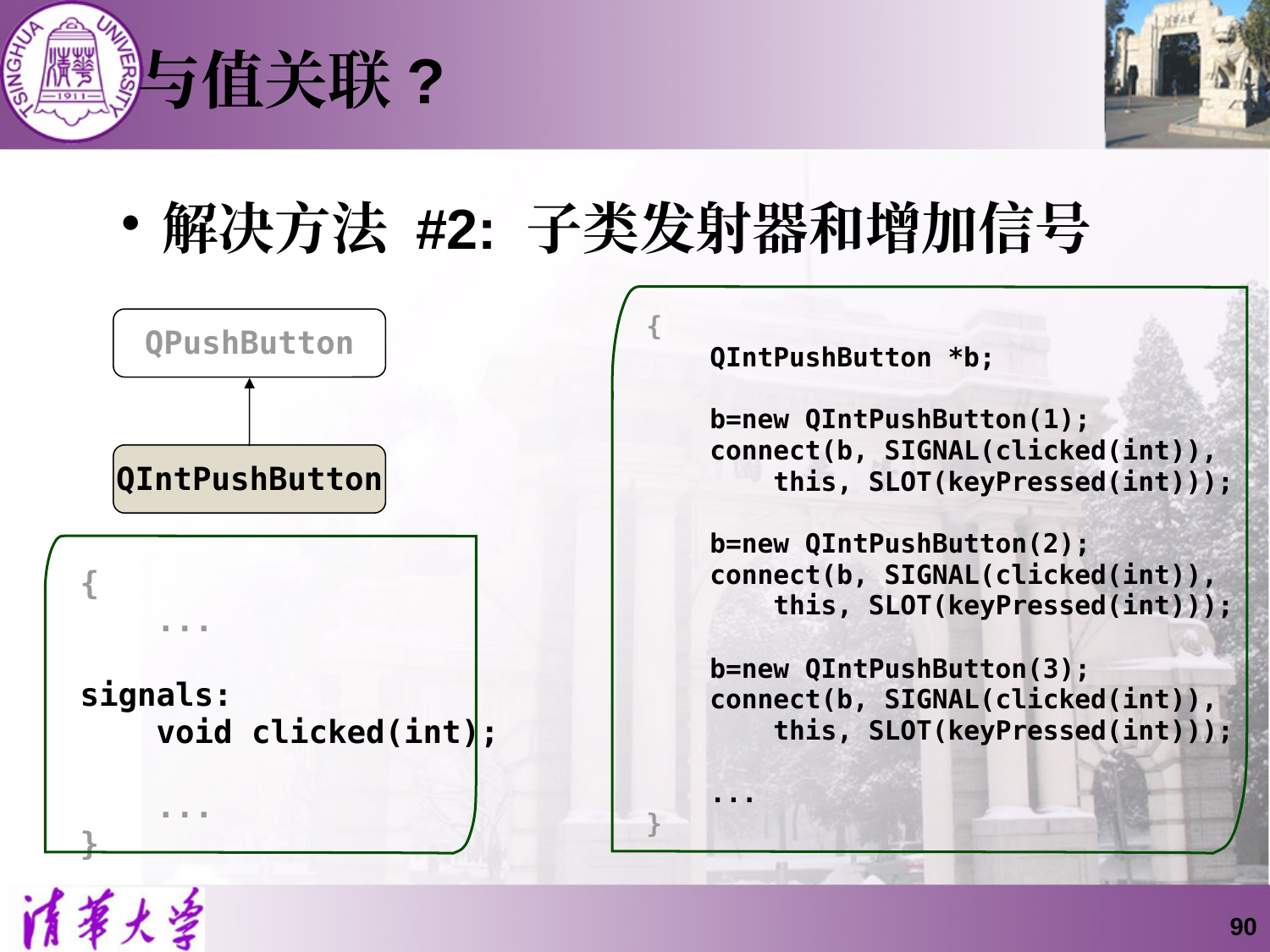

# 与值关联?
解决方法 #2: 子类发射器和增加信号

{
    QIntPushButton *b;

    b=new QIntPushButton(1);
    connect(b, SIGNAL(clicked(int)),
        this, SLOT(keyPressed(int)));

    b=new QIntPushButton(2);
    connect(b, SIGNAL(clicked(int)),
        this, SLOT(keyPressed(int)));

    b=new QIntPushButton(3);
    connect(b, SIGNAL(clicked(int)),
        this, SLOT(keyPressed(int)));

    ...
}
QPushButton
QIntPushButton

{
    ...

signals:
    void clicked(int);

    ...
}
90